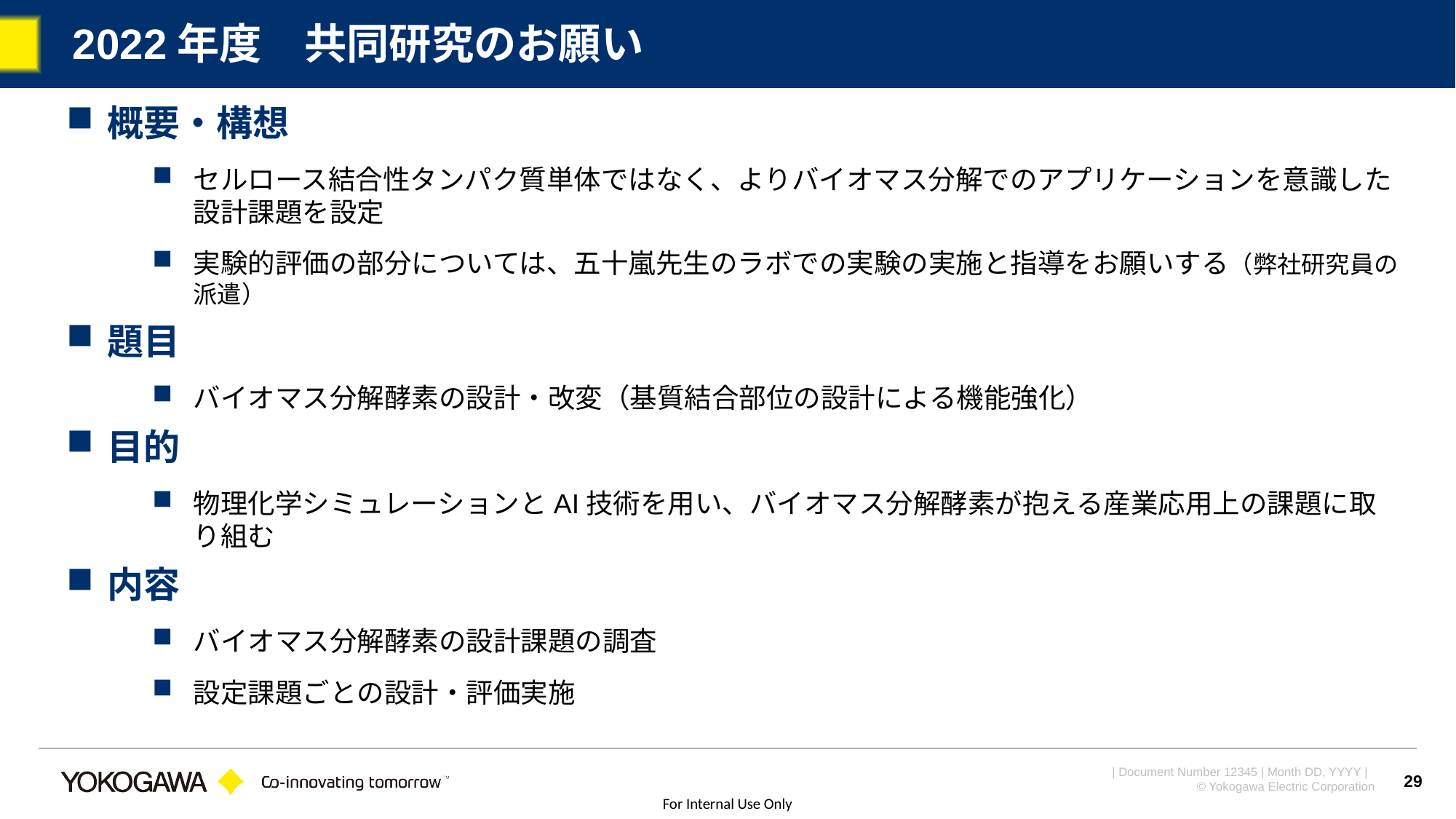

# 2022年度　共同研究のお願い
概要・構想
セルロース結合性タンパク質単体ではなく、よりバイオマス分解でのアプリケーションを意識した設計課題を設定
実験的評価の部分については、五十嵐先生のラボでの実験の実施と指導をお願いする（弊社研究員の派遣）
題目
バイオマス分解酵素の設計・改変（基質結合部位の設計による機能強化）
目的
物理化学シミュレーションとAI技術を用い、バイオマス分解酵素が抱える産業応用上の課題に取り組む
内容
バイオマス分解酵素の設計課題の調査
設定課題ごとの設計・評価実施

29